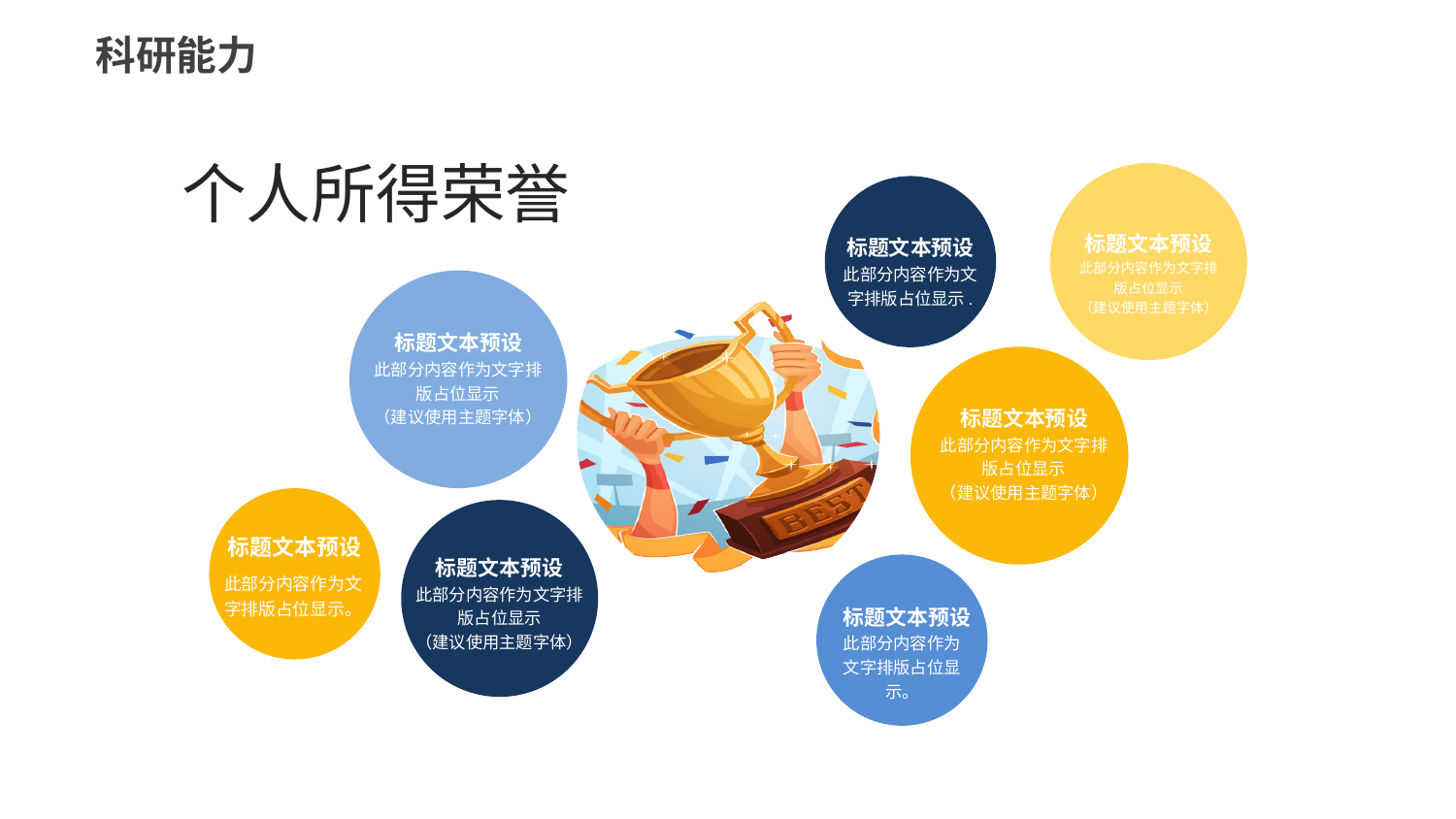

科研能力
个人所得荣誉

标题文本预设
此部分内容作为文字排版占位显示
（建议使用主题字体）
标题文本预设
此部分内容作为文字排版占位显示.

标题文本预设
此部分内容作为文字排版占位显示
（建议使用主题字体）

标题文本预设
此部分内容作为文字排版占位显示
（建议使用主题字体）

标题文本预设
此部分内容作为文字排版占位显示。
标题文本预设
此部分内容作为文字排版占位显示
（建议使用主题字体）

标题文本预设
此部分内容作为文字排版占位显示。